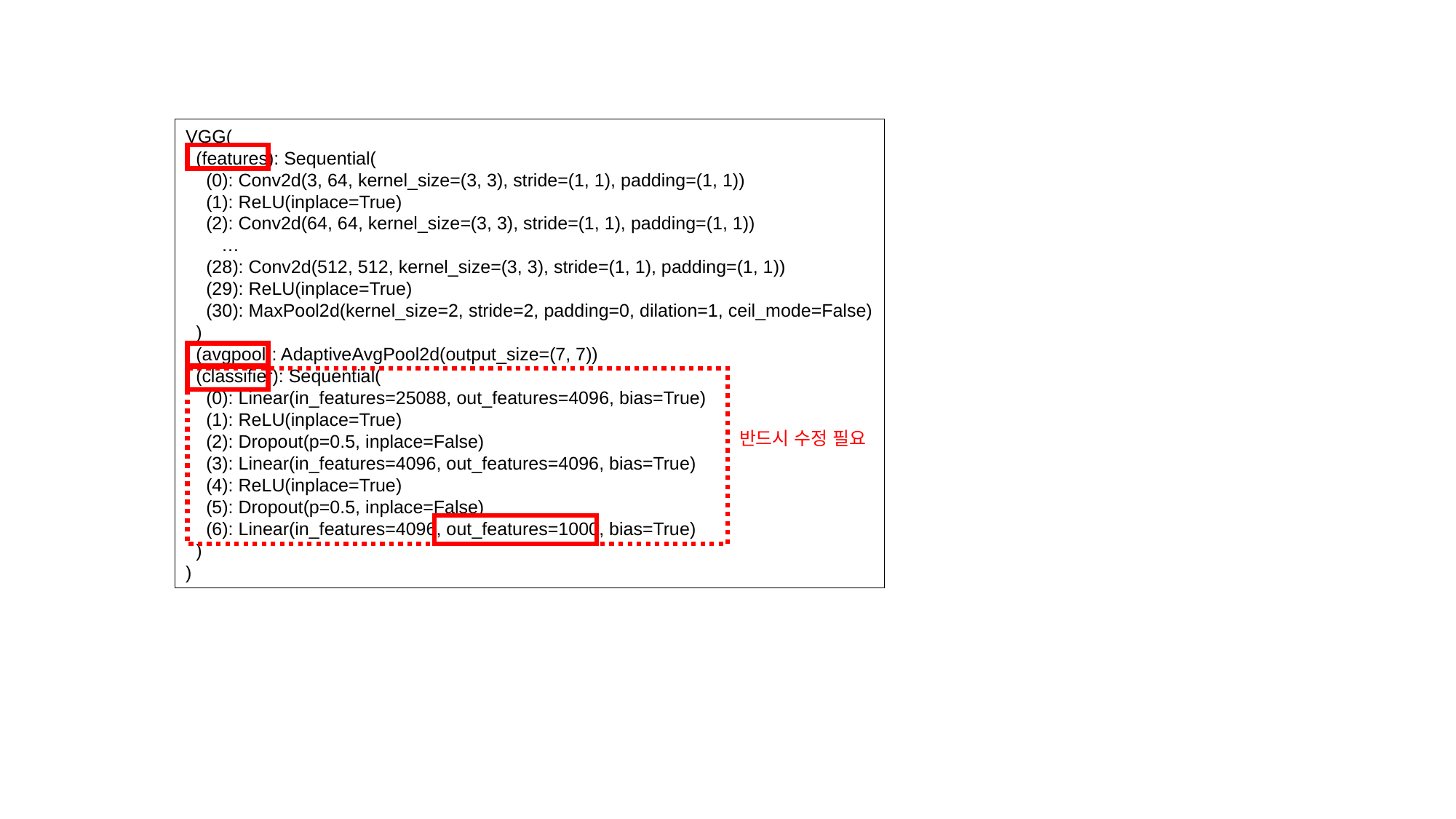

VGG(
  (features): Sequential(
    (0): Conv2d(3, 64, kernel_size=(3, 3), stride=(1, 1), padding=(1, 1))
    (1): ReLU(inplace=True)
    (2): Conv2d(64, 64, kernel_size=(3, 3), stride=(1, 1), padding=(1, 1))
       …
    (28): Conv2d(512, 512, kernel_size=(3, 3), stride=(1, 1), padding=(1, 1))
    (29): ReLU(inplace=True)
    (30): MaxPool2d(kernel_size=2, stride=2, padding=0, dilation=1, ceil_mode=False)
  )
  (avgpool): AdaptiveAvgPool2d(output_size=(7, 7))
  (classifier): Sequential(
    (0): Linear(in_features=25088, out_features=4096, bias=True)
    (1): ReLU(inplace=True)
    (2): Dropout(p=0.5, inplace=False)
    (3): Linear(in_features=4096, out_features=4096, bias=True)
    (4): ReLU(inplace=True)
    (5): Dropout(p=0.5, inplace=False)
    (6): Linear(in_features=4096, out_features=1000, bias=True)
  )
)

반드시 수정 필요